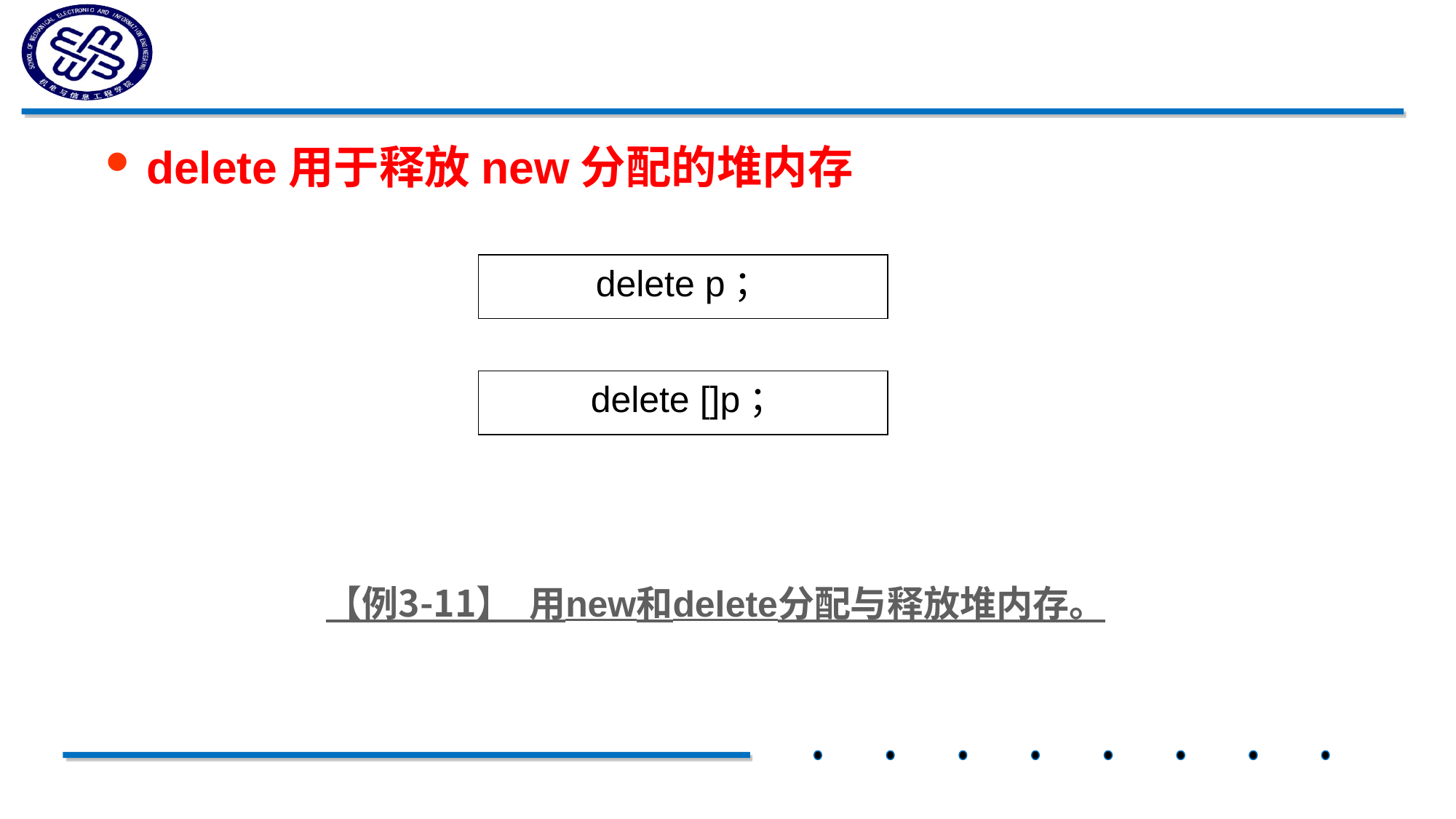

#
delete用于释放new分配的堆内存

delete p；
 delete []p；
【例3-11】  用new和delete分配与释放堆内存。